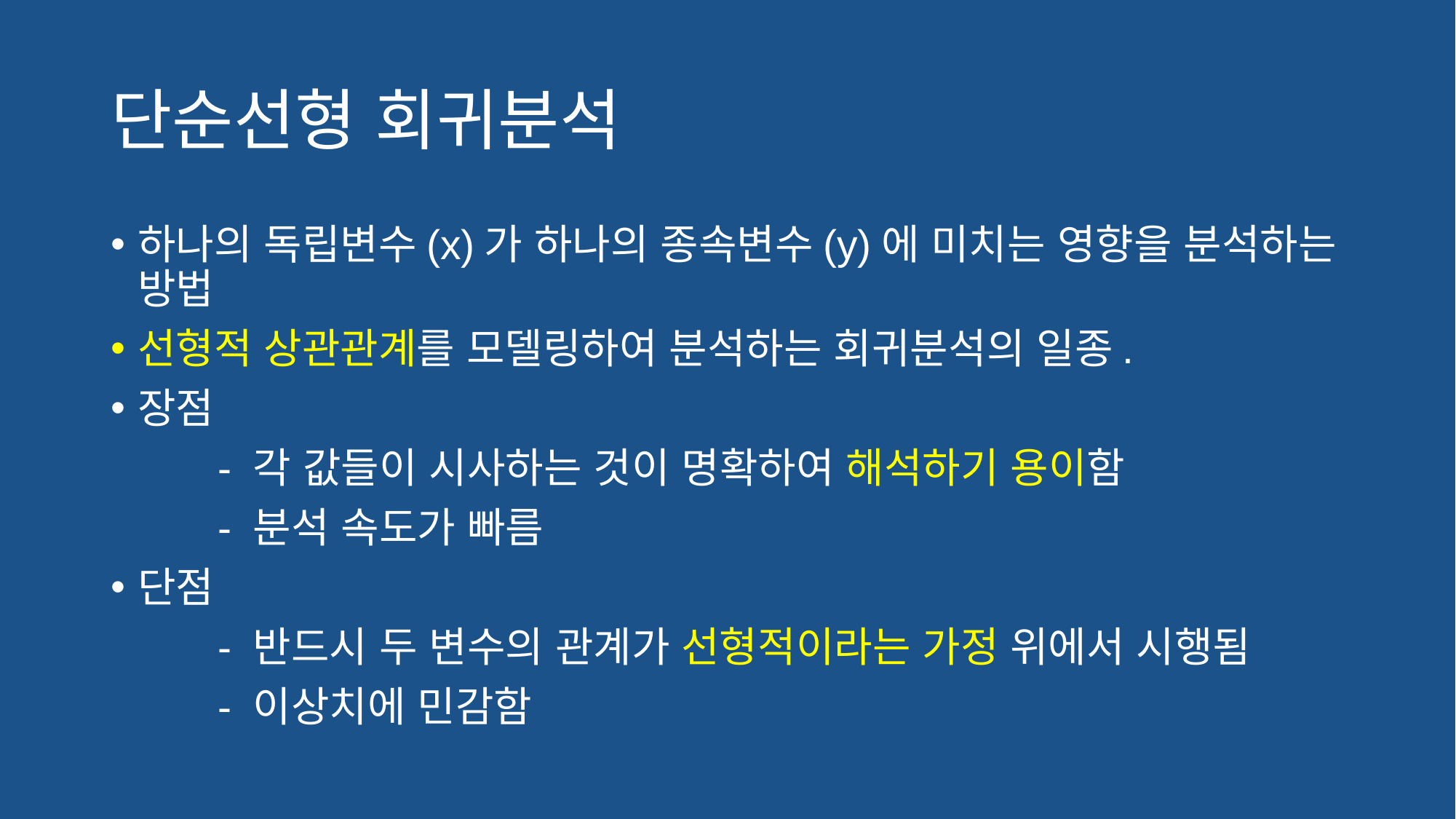

# 단순선형 회귀분석
하나의 독립변수(x)가 하나의 종속변수(y)에 미치는 영향을 분석하는 방법
선형적 상관관계를 모델링하여 분석하는 회귀분석의 일종.
장점
	- 각 값들이 시사하는 것이 명확하여 해석하기 용이함
	- 분석 속도가 빠름
단점
	- 반드시 두 변수의 관계가 선형적이라는 가정 위에서 시행됨
	- 이상치에 민감함